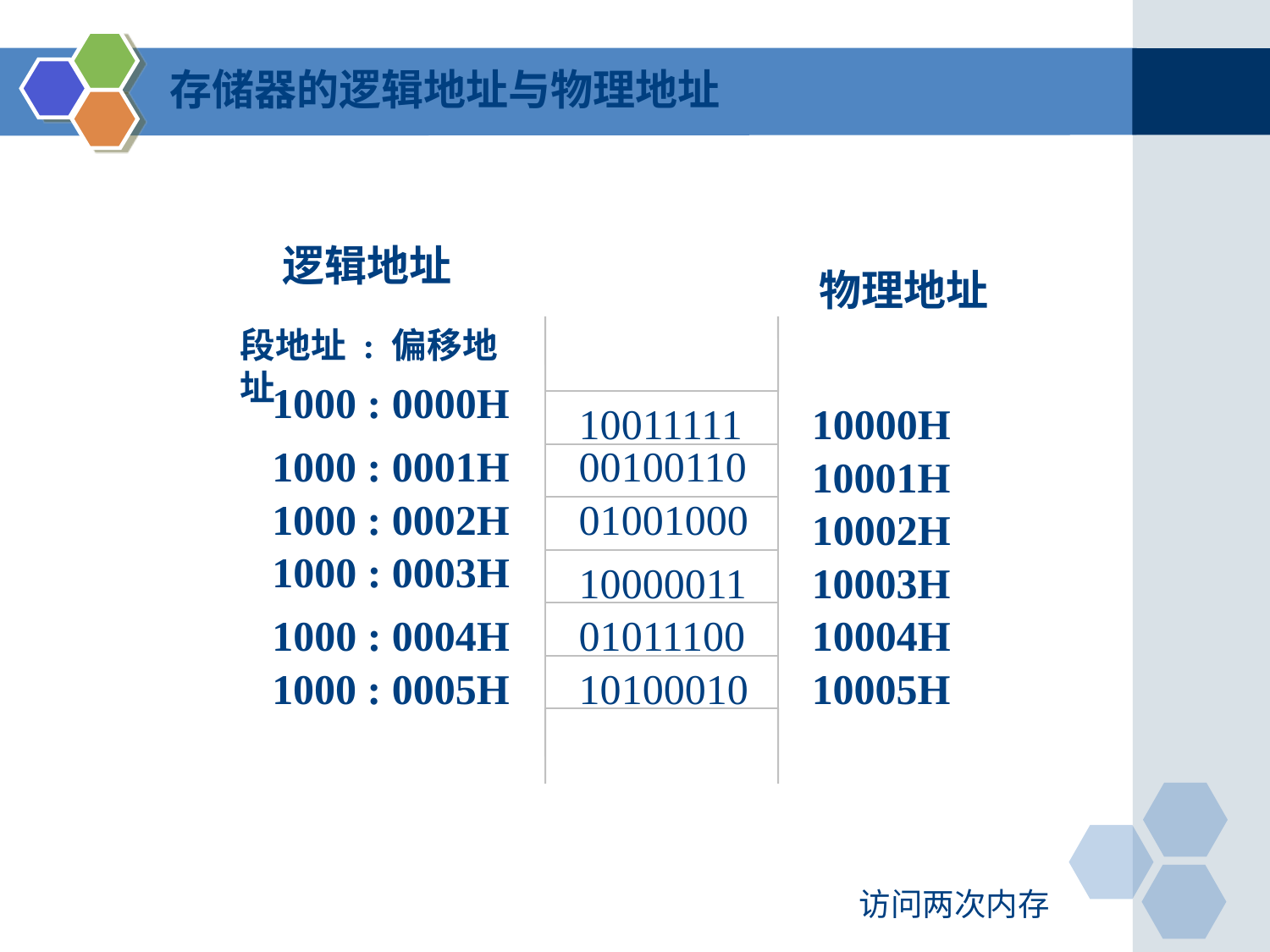

存储器的逻辑地址与物理地址
逻辑地址
   物理地址
段地址 : 偏移地址

 1000 : 0000H

  10011111
10000H
 1000 : 0001H
  00100110

10001H
1000 : 0002H
  01001000

10002H
1000 : 0003H

  10000011
10003H
1000 : 0004H

  01011100
 10004H
1000 : 0005H

  10100010
10005H

访问两次内存